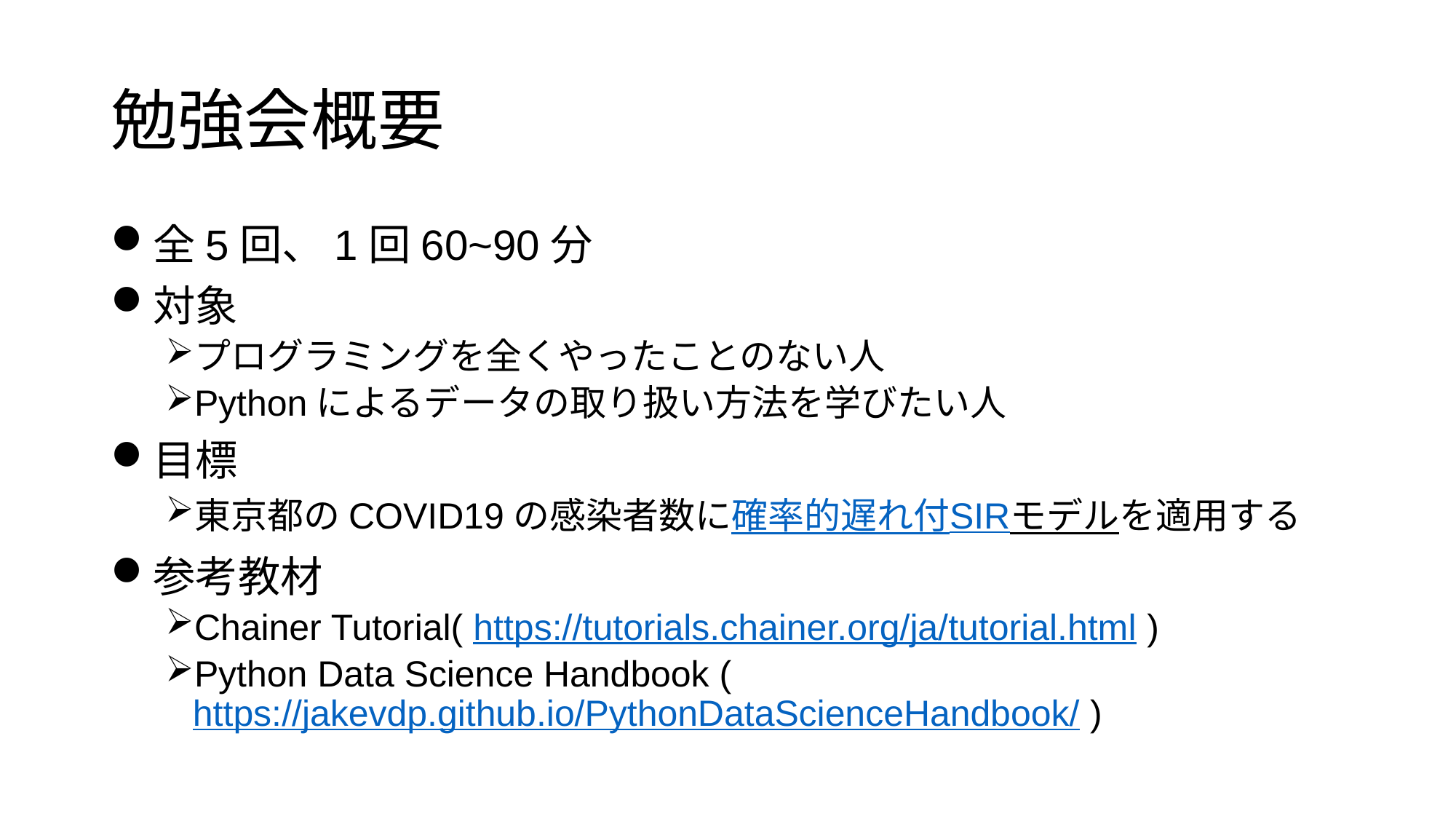

# 勉強会概要
全5回、1回60~90分
対象
プログラミングを全くやったことのない人
Pythonによるデータの取り扱い方法を学びたい人
目標
東京都のCOVID19の感染者数に確率的遅れ付SIRモデルを適用する
参考教材
Chainer Tutorial( https://tutorials.chainer.org/ja/tutorial.html )
Python Data Science Handbook (https://jakevdp.github.io/PythonDataScienceHandbook/ )